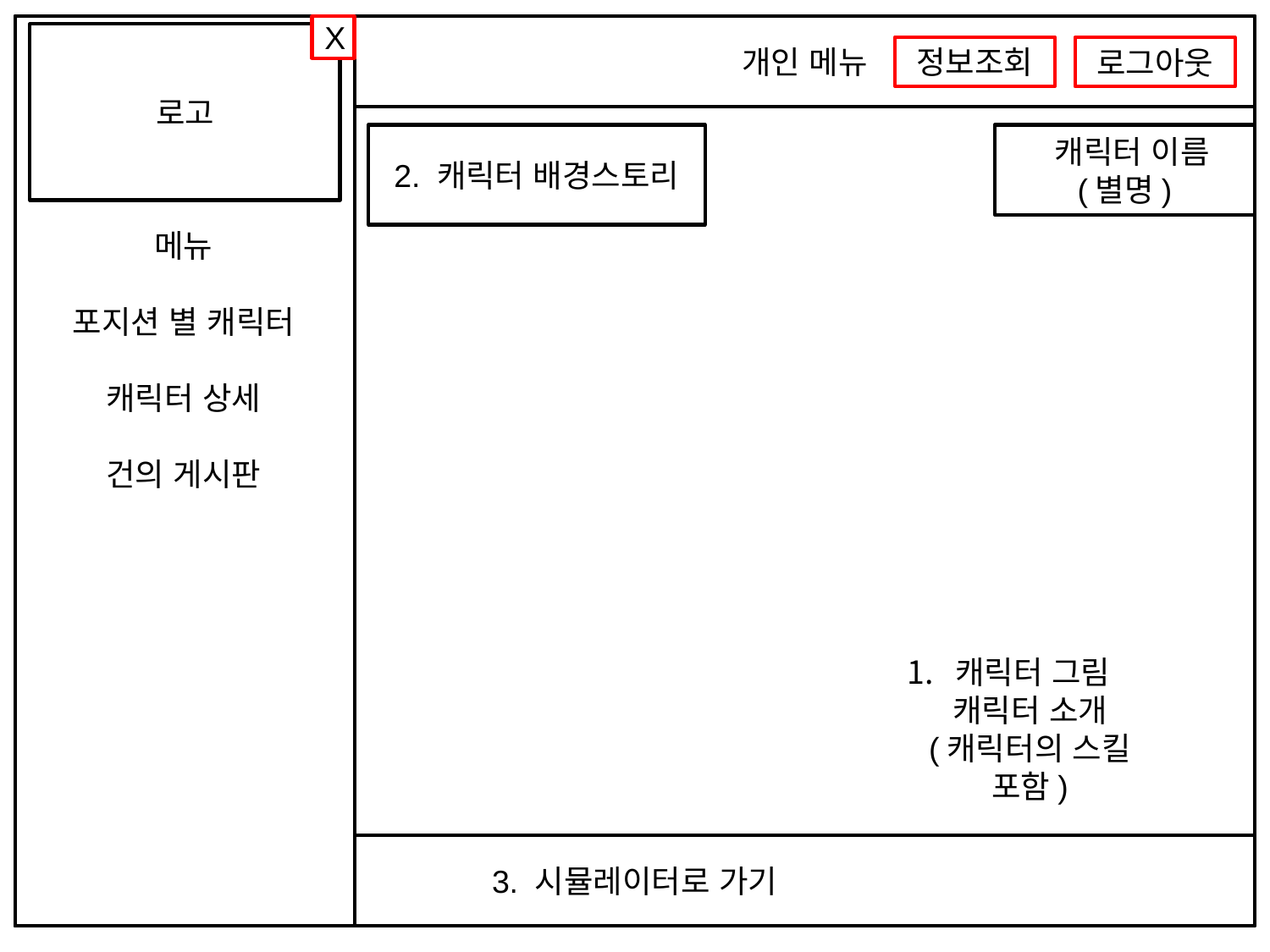

X

로고
메뉴

포지션 별 캐릭터

캐릭터 상세

건의 게시판
개인 메뉴
정보조회
로그아웃
로그아웃
2. 캐릭터 배경스토리
 캐릭터 이름
(별명)
캐릭터 그림
캐릭터 소개
(캐릭터의 스킬 포함)

3. 시뮬레이터로 가기